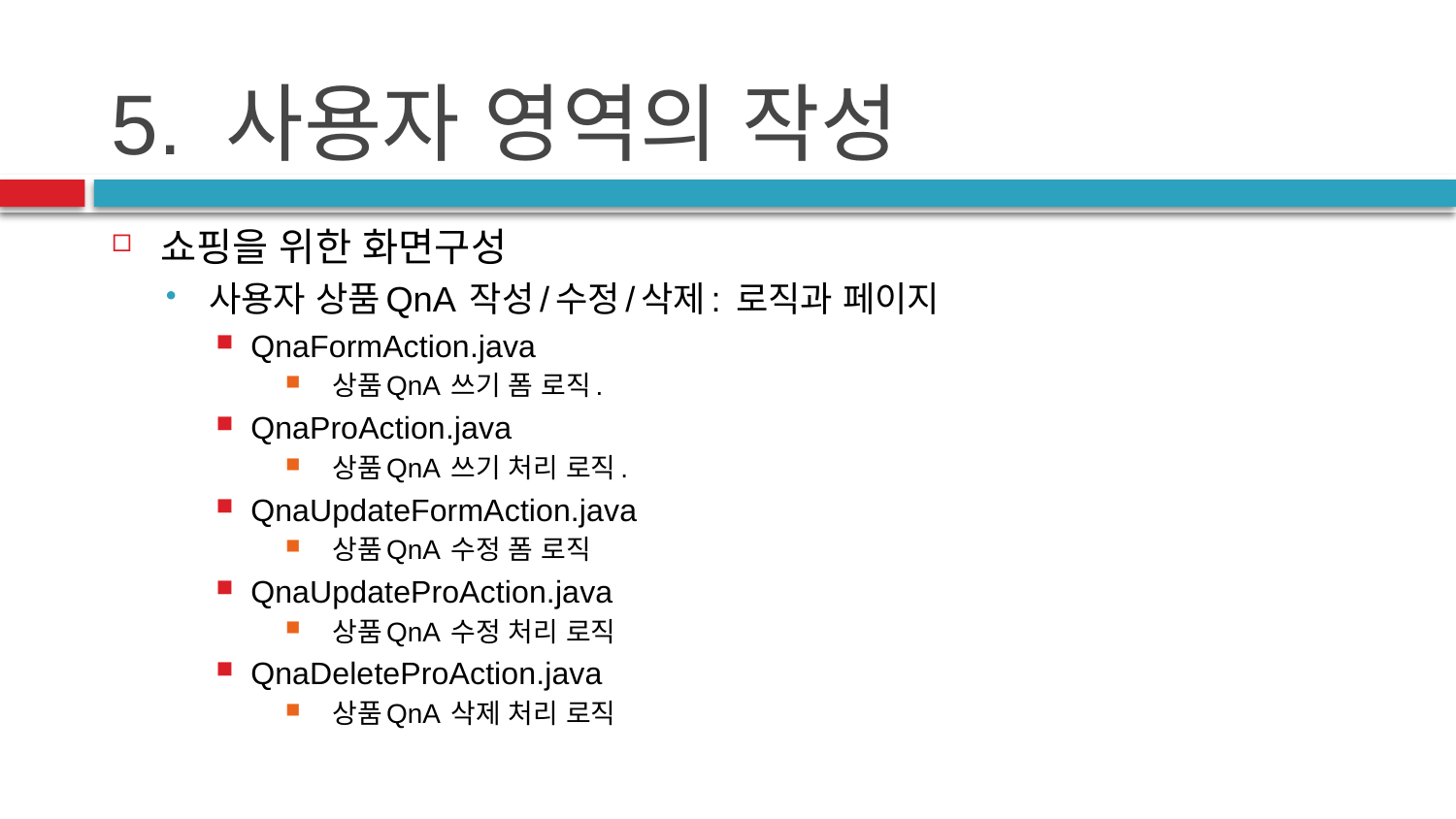

# 5. 사용자 영역의 작성
쇼핑을 위한 화면구성
사용자 상품QnA 작성/수정/삭제: 로직과 페이지
QnaFormAction.java
 상품QnA 쓰기 폼 로직.
QnaProAction.java
 상품QnA 쓰기 처리 로직.
QnaUpdateFormAction.java
 상품QnA 수정 폼 로직
QnaUpdateProAction.java
 상품QnA 수정 처리 로직
QnaDeleteProAction.java
 상품QnA 삭제 처리 로직